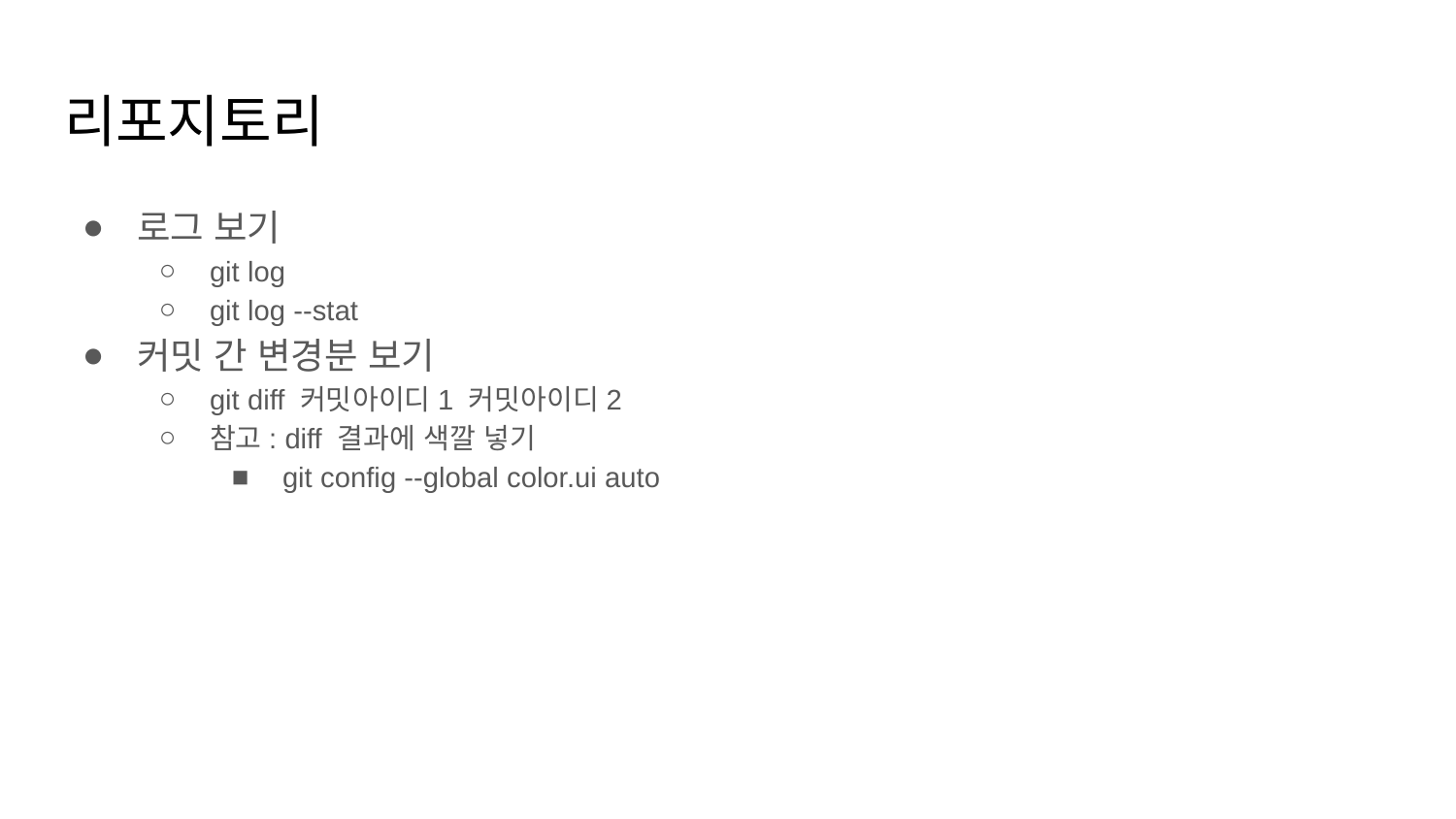

# 리포지토리
로그 보기
git log
git log --stat
커밋 간 변경분 보기
git diff 커밋아이디1 커밋아이디2
참고: diff 결과에 색깔 넣기
git config --global color.ui auto